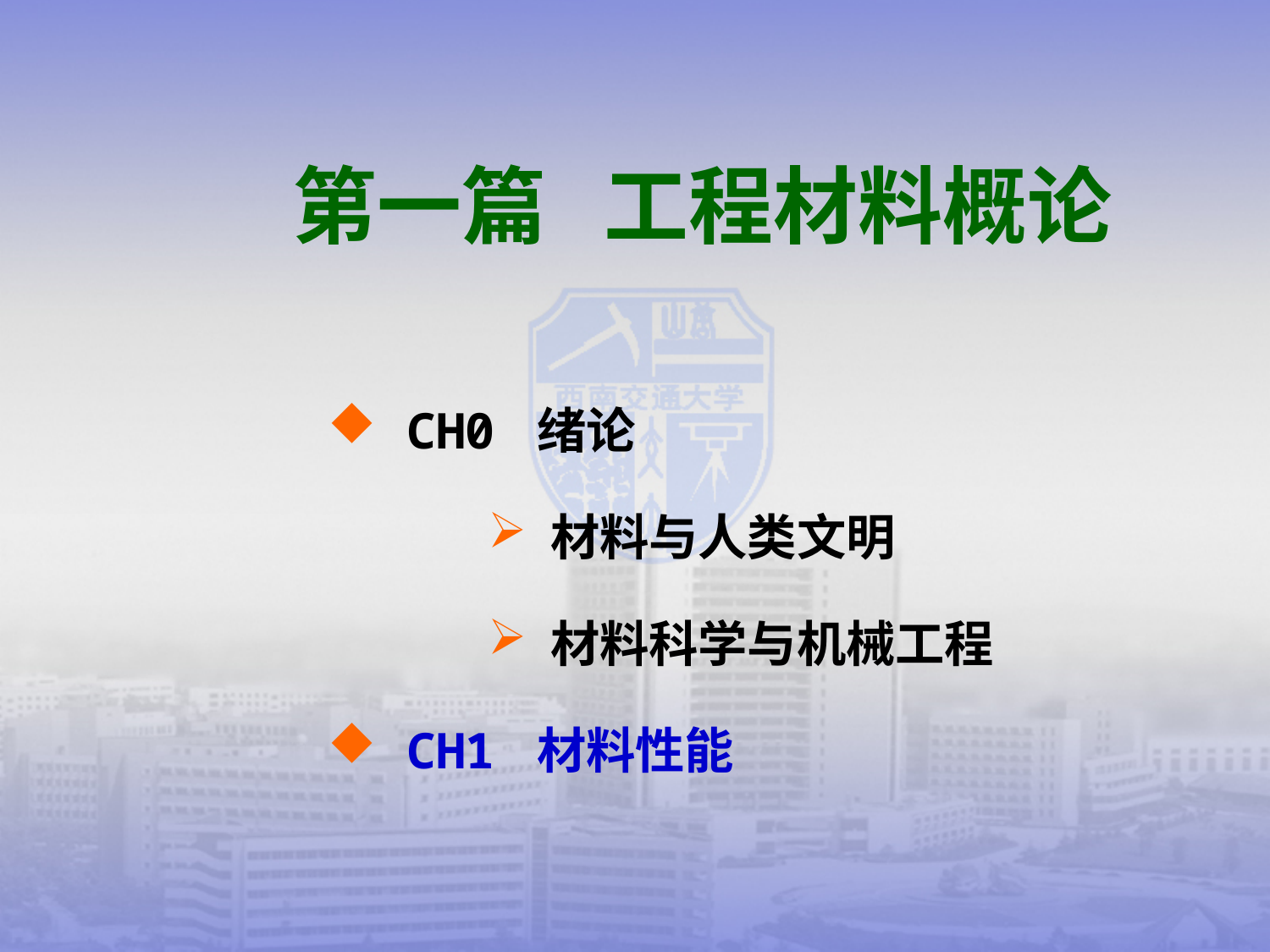

第一篇   工程材料概论
 CH0 绪论
 材料与人类文明
 材料科学与机械工程
 CH1 材料性能